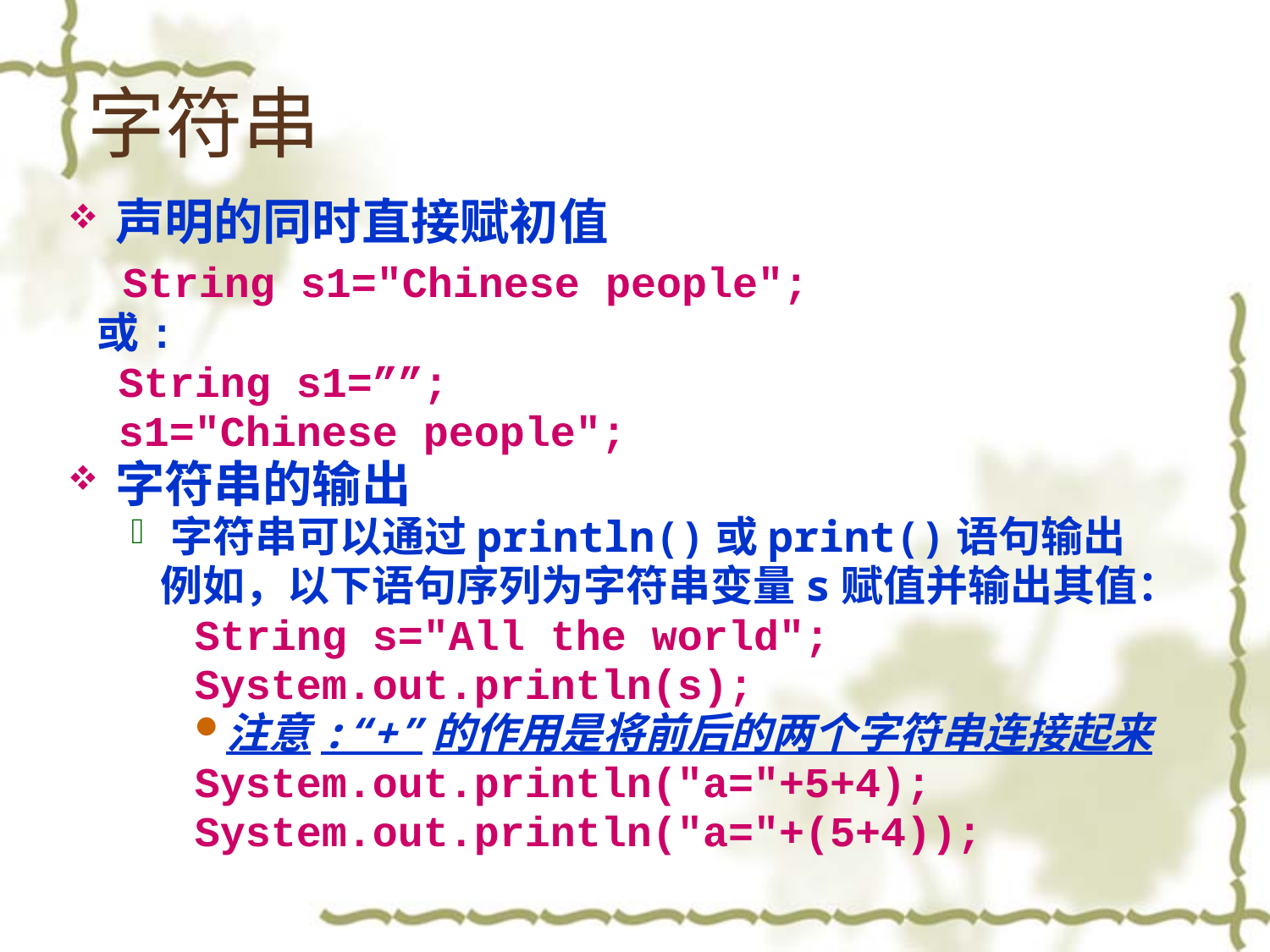

# 字符串
声明的同时直接赋初值
    String s1="Chinese people";
  或:
  String s1=””;
  s1="Chinese people";
字符串的输出
字符串可以通过println()或print()语句输出
  例如，以下语句序列为字符串变量s赋值并输出其值：
String s="All the world";
System.out.println(s);
注意:“+”的作用是将前后的两个字符串连接起来
System.out.println("a="+5+4);
System.out.println("a="+(5+4));